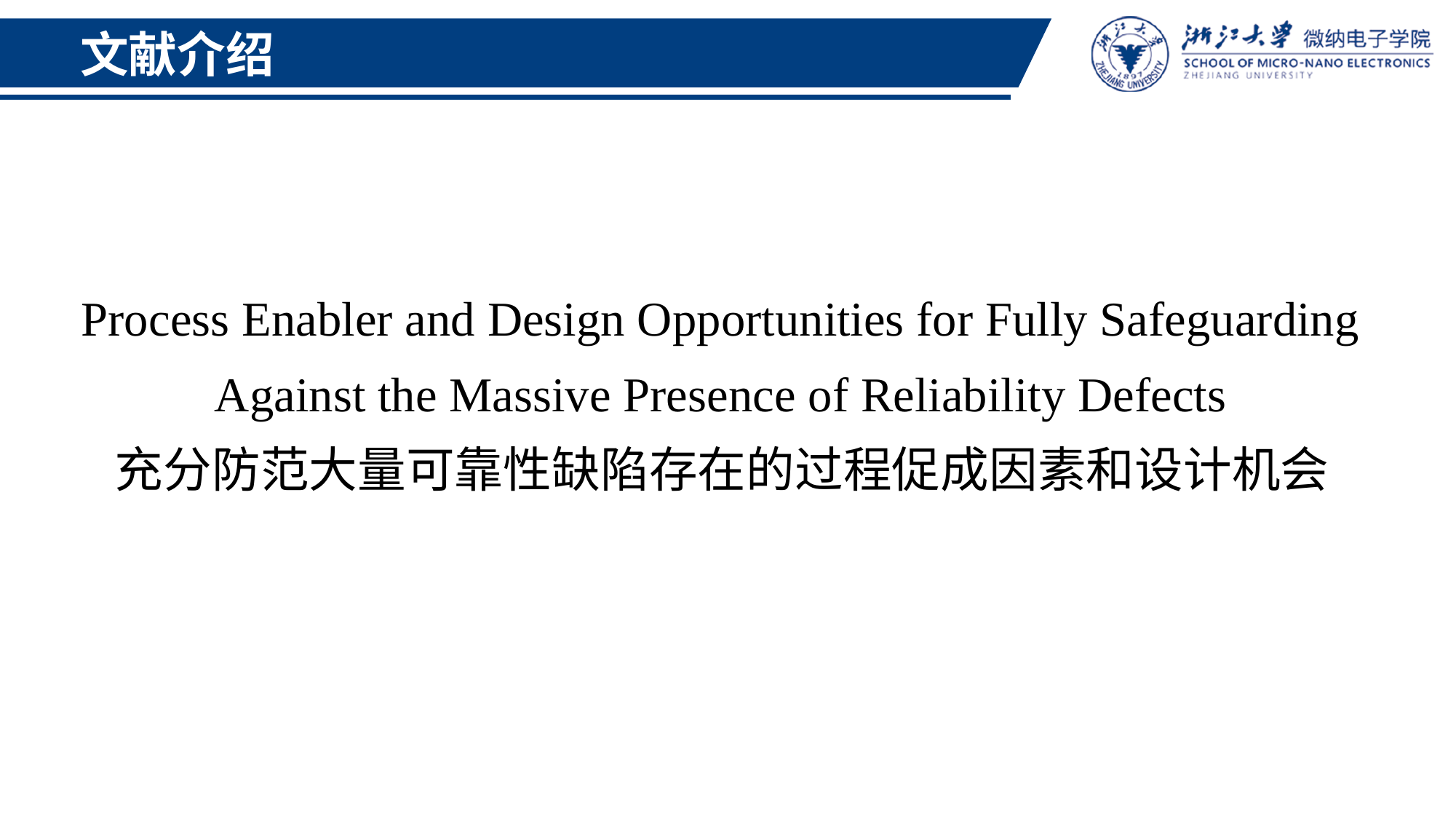

文献介绍
Process Enabler and Design Opportunities for Fully Safeguarding
Against the Massive Presence of Reliability Defects
充分防范大量可靠性缺陷存在的过程促成因素和设计机会